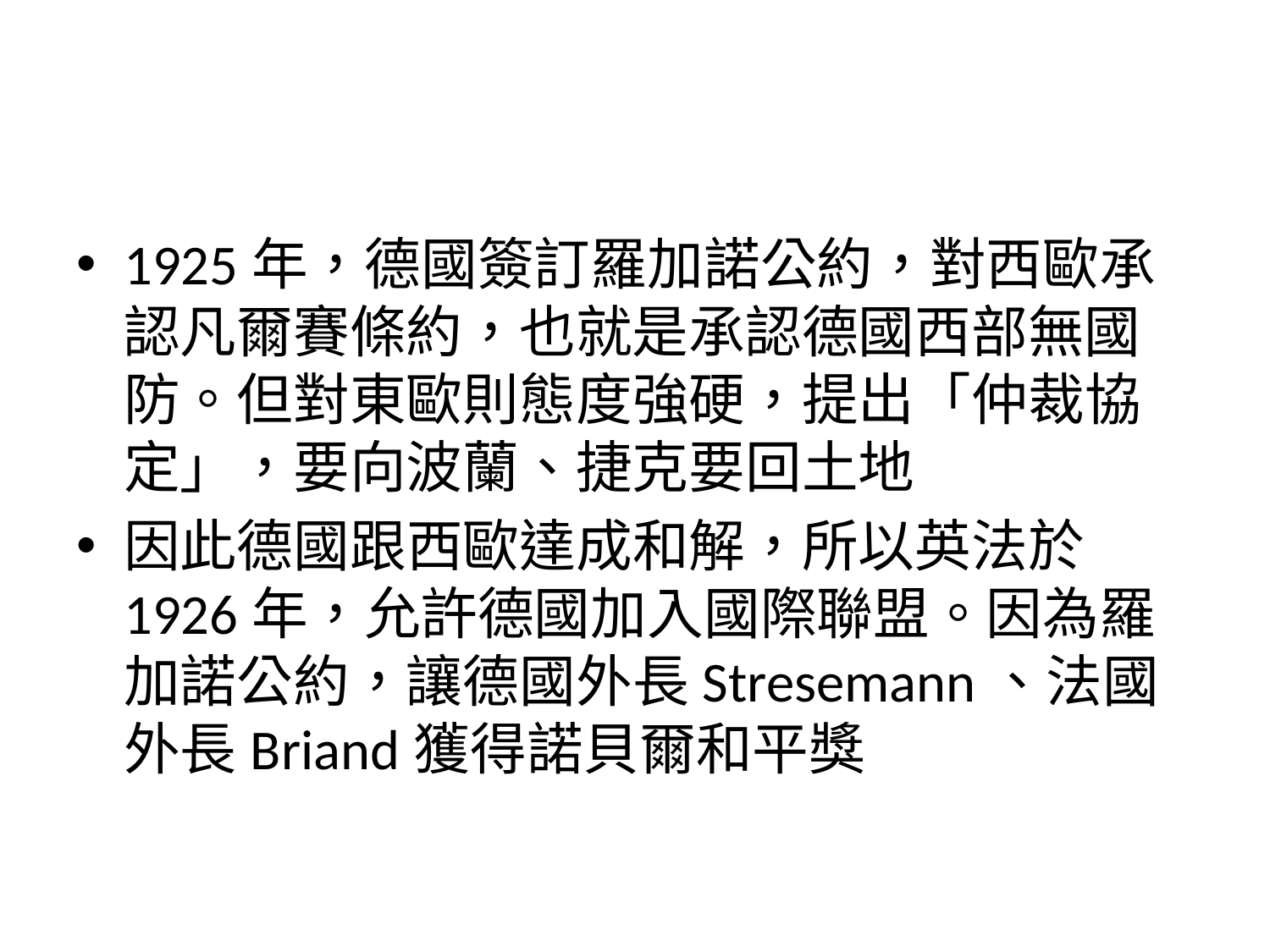

#
1925年，德國簽訂羅加諾公約，對西歐承認凡爾賽條約，也就是承認德國西部無國防。但對東歐則態度強硬，提出「仲裁協定」，要向波蘭、捷克要回土地
因此德國跟西歐達成和解，所以英法於1926年，允許德國加入國際聯盟。因為羅加諾公約，讓德國外長Stresemann、法國外長Briand獲得諾貝爾和平獎